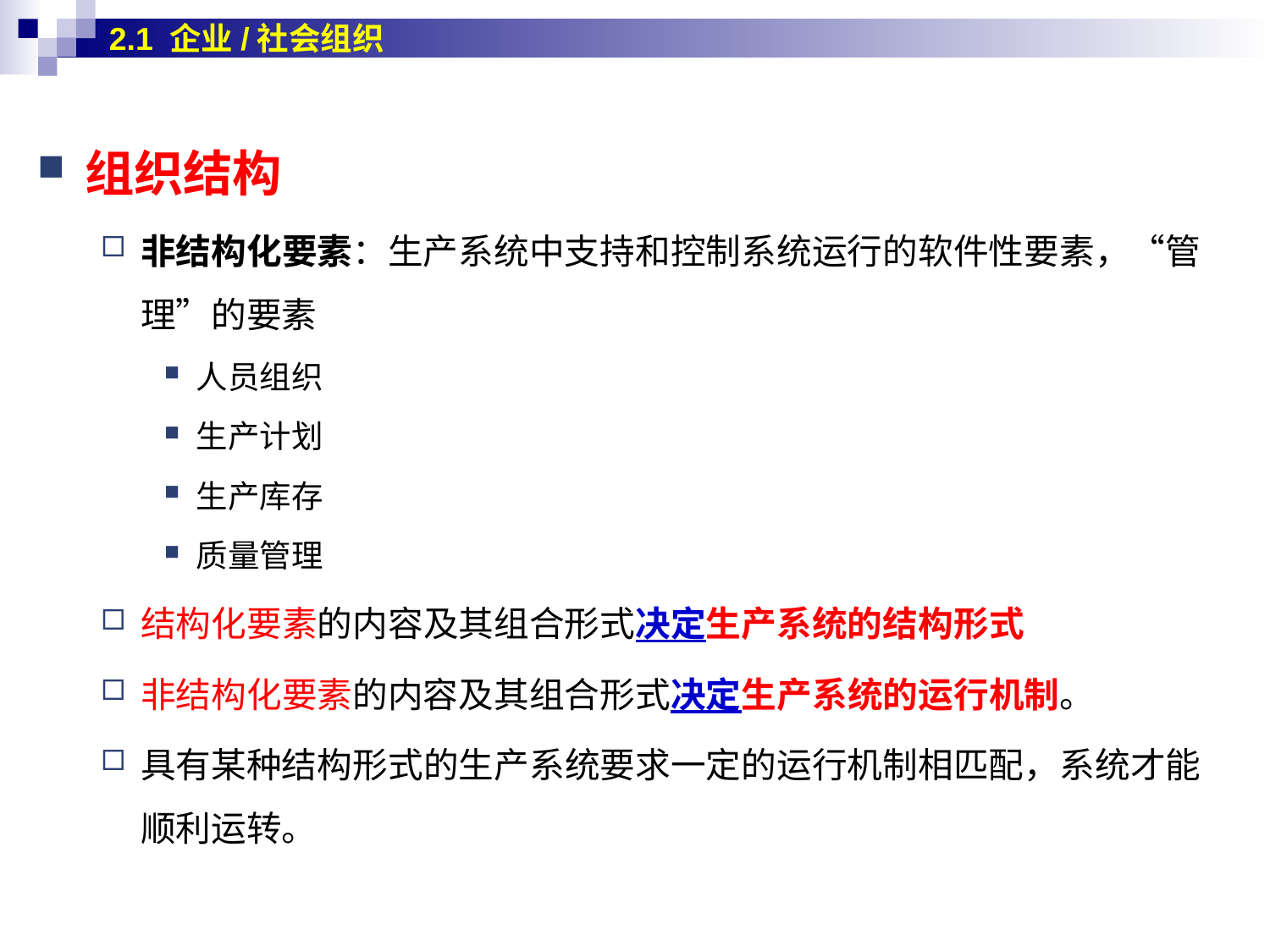

2.1 企业/社会组织
组织结构
非结构化要素：生产系统中支持和控制系统运行的软件性要素，“管理”的要素
人员组织
生产计划
生产库存
质量管理
结构化要素的内容及其组合形式决定生产系统的结构形式
非结构化要素的内容及其组合形式决定生产系统的运行机制。
具有某种结构形式的生产系统要求一定的运行机制相匹配，系统才能顺利运转。